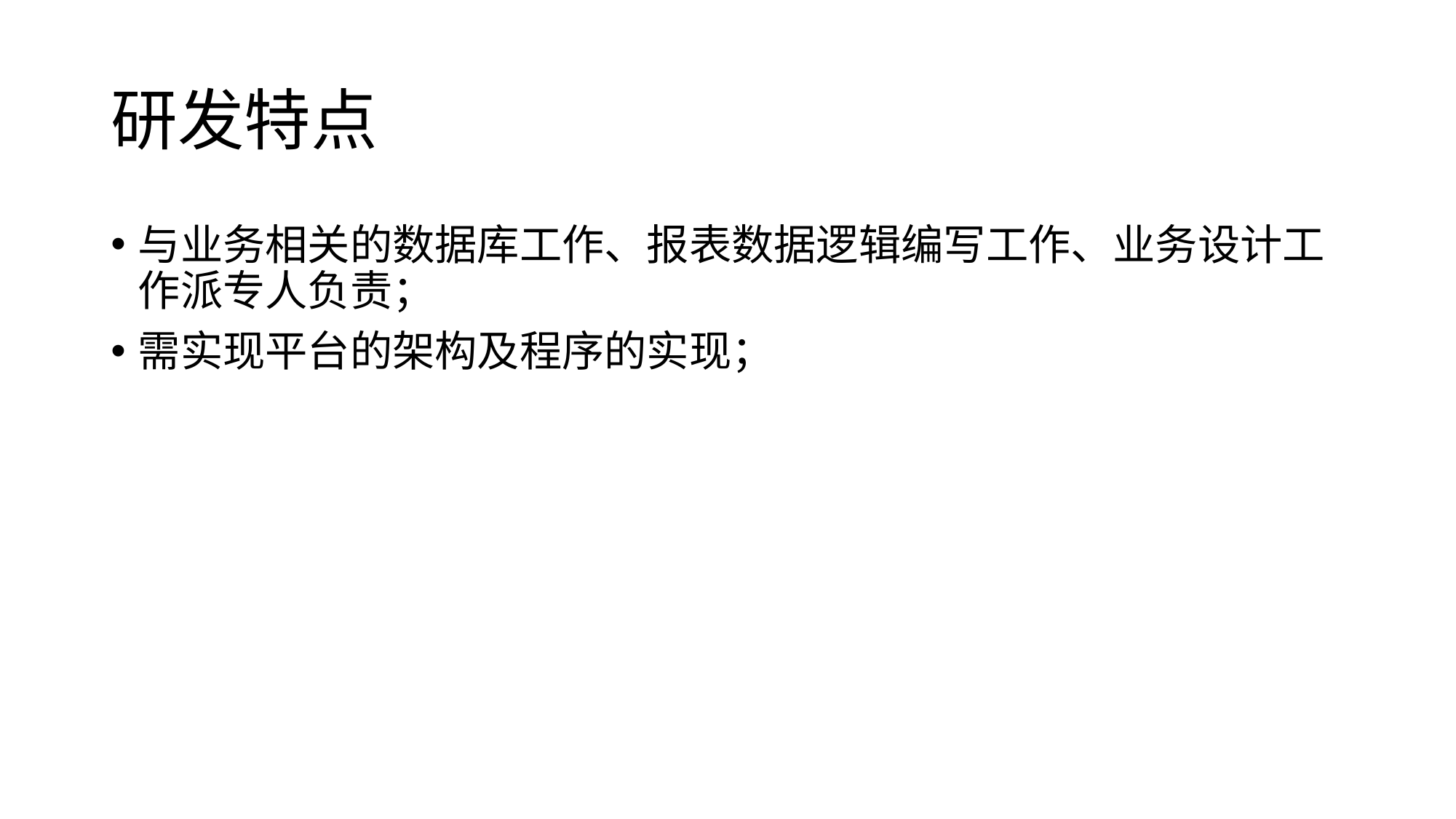

# 研发特点
与业务相关的数据库工作、报表数据逻辑编写工作、业务设计工作派专人负责；
需实现平台的架构及程序的实现；